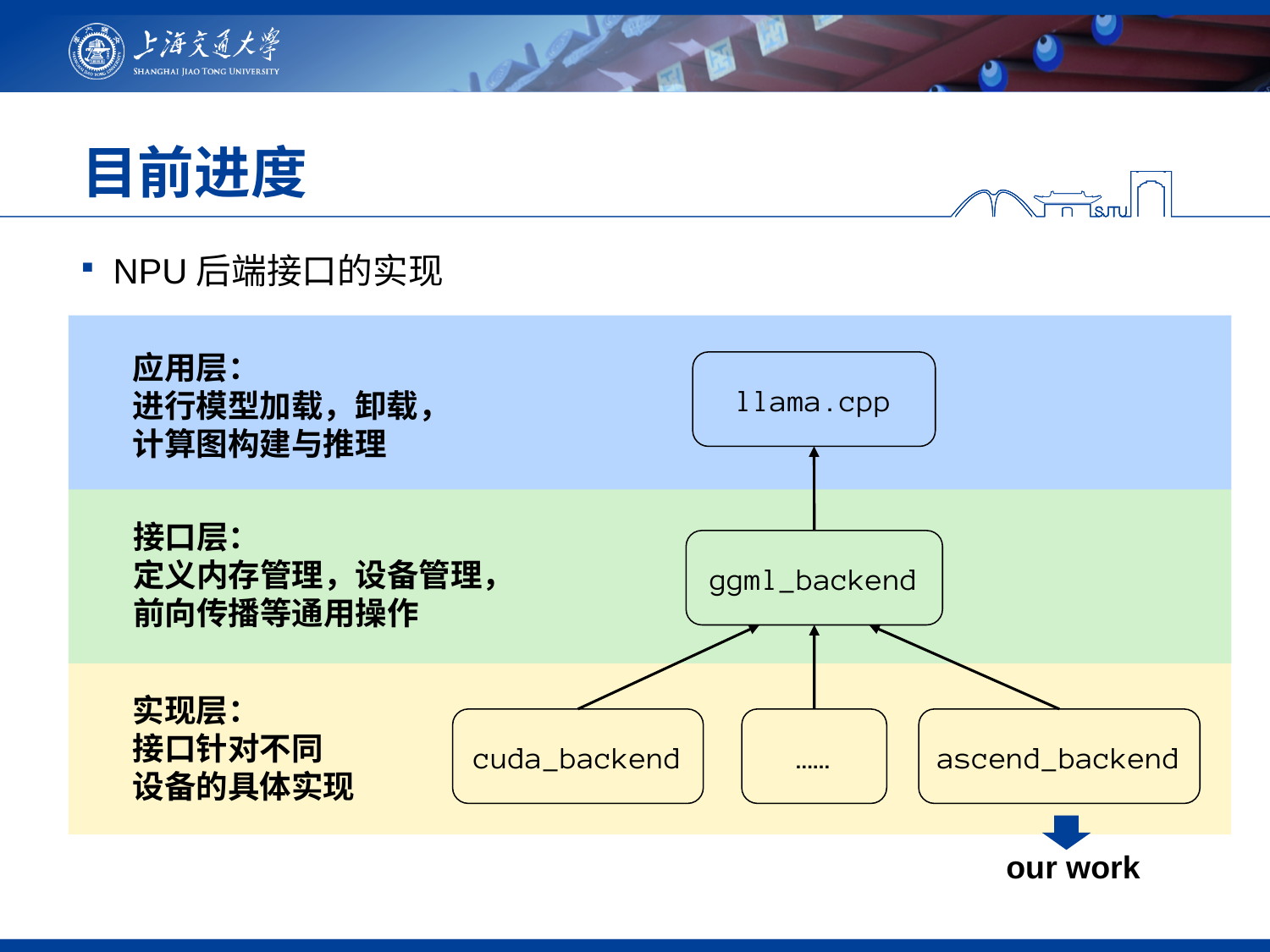

# 目前进度
NPU后端接口的实现

应用层：
进行模型加载，卸载，
计算图构建与推理
llama.cpp

接口层：
定义内存管理，设备管理，
前向传播等通用操作
ggml_backend

实现层：
接口针对不同
设备的具体实现
……
cuda_backend
ascend_backend

our work